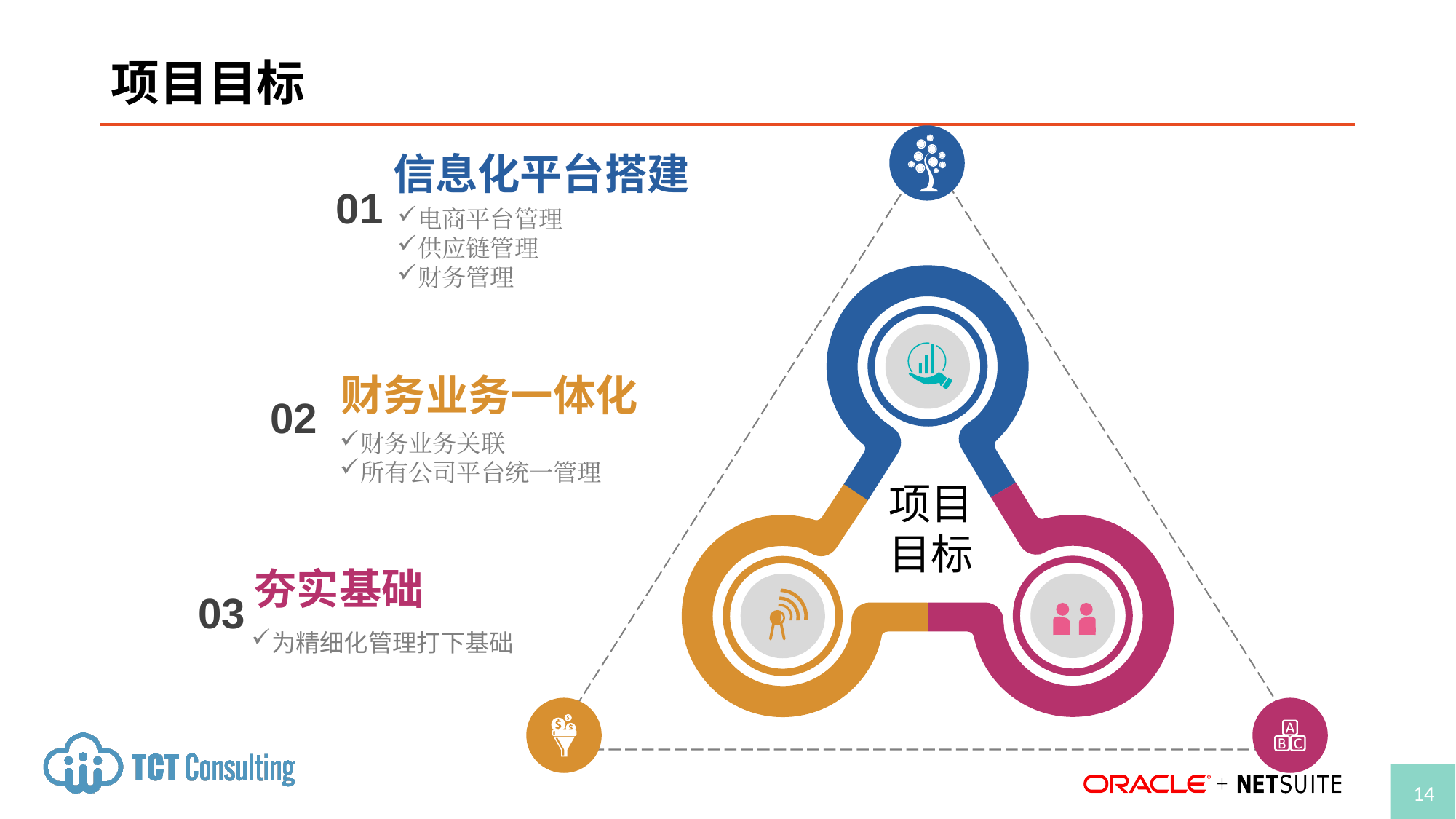

# 项目目标

项目目标
信息化平台搭建
01
电商平台管理
供应链管理
财务管理
财务业务一体化
02
财务业务关联
所有公司平台统一管理
夯实基础
03
为精细化管理打下基础
14